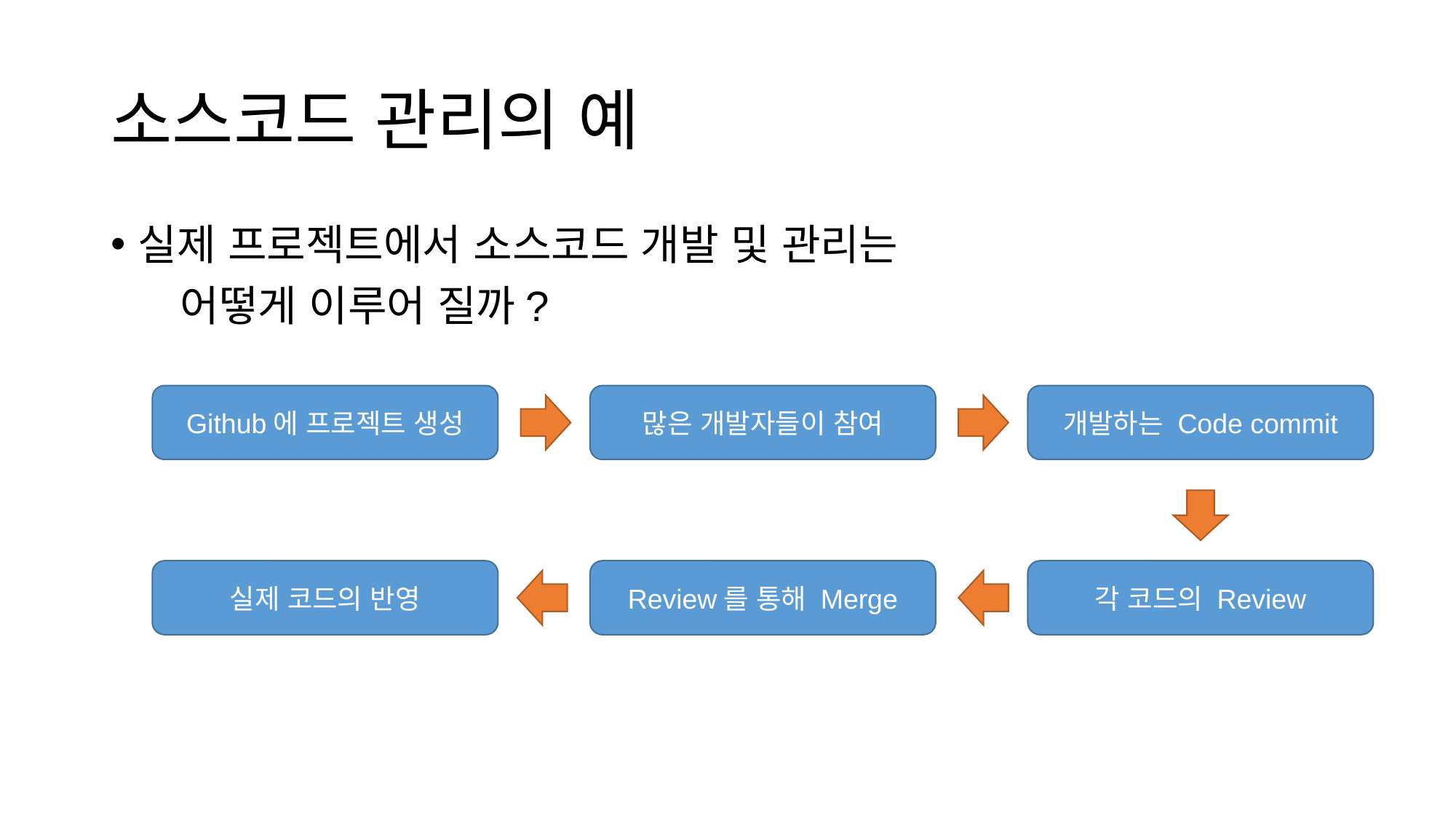

# 소스코드 관리의 예
실제 프로젝트에서 소스코드 개발 및 관리는
     어떻게 이루어 질까?
개발하는 Code commit
Github에 프로젝트 생성
많은 개발자들이 참여

실제 코드의 반영
Review를 통해 Merge
각 코드의 Review